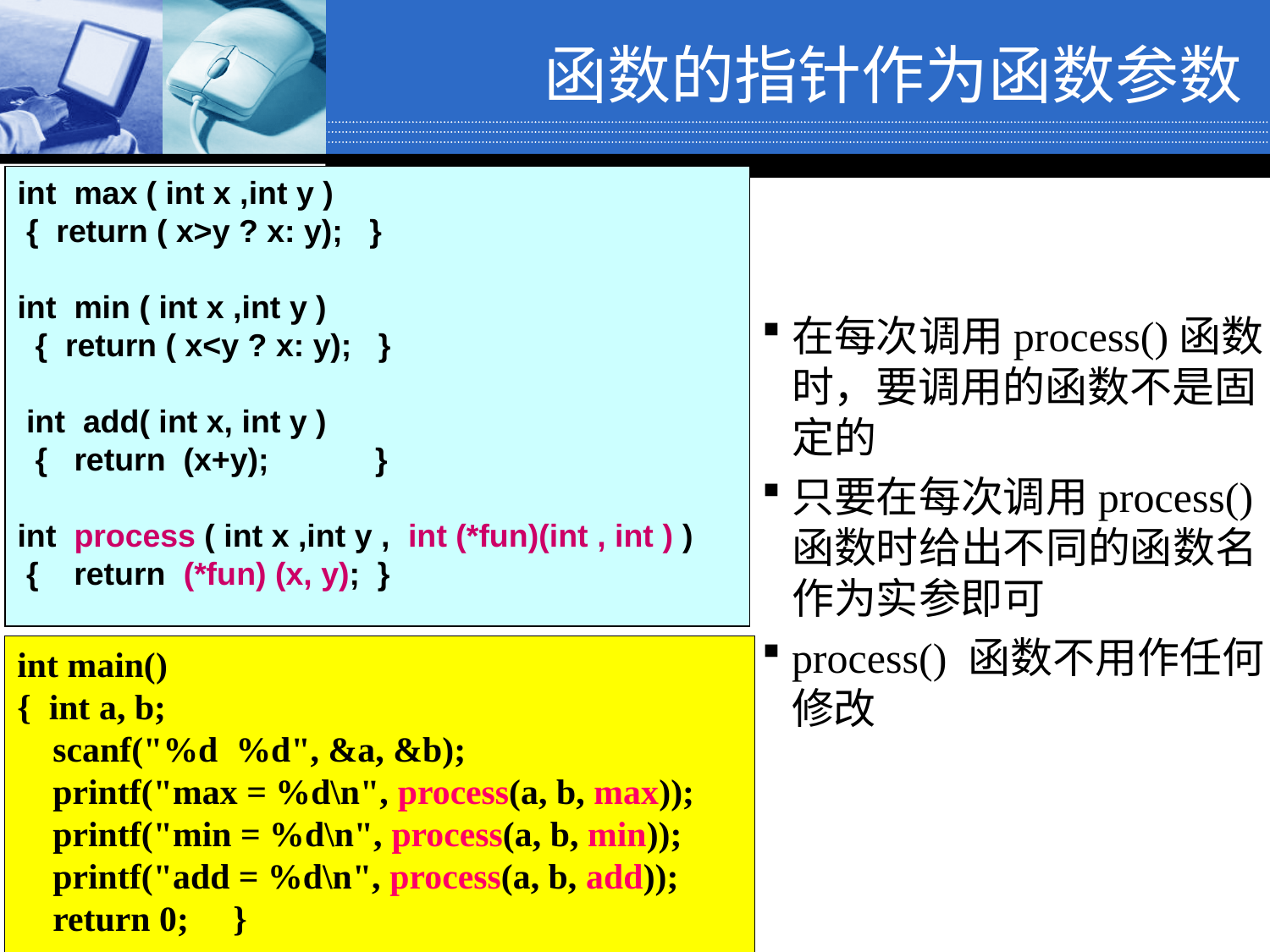

函数的指针作为函数参数
int  max ( int x ,int y )
 {  return ( x>y ? x: y);   }

int  min ( int x ,int y )
  {  return ( x<y ? x: y);   }

 int  add( int x, int y )
  {   return  (x+y);            }

int  process ( int x ,int y ,  int (*fun)(int , int ) )
 {    return  (*fun) (x, y);  }

在每次调用process()函数时，要调用的函数不是固定的
只要在每次调用process()函数时给出不同的函数名作为实参即可
process() 函数不用作任何修改
int main()
{  int a, b;
    scanf("%d  %d", &a, &b);
    printf("max = %d\n", process(a, b, max));
    printf("min = %d\n", process(a, b, min));
    printf("add = %d\n", process(a, b, add));
    return 0;     }